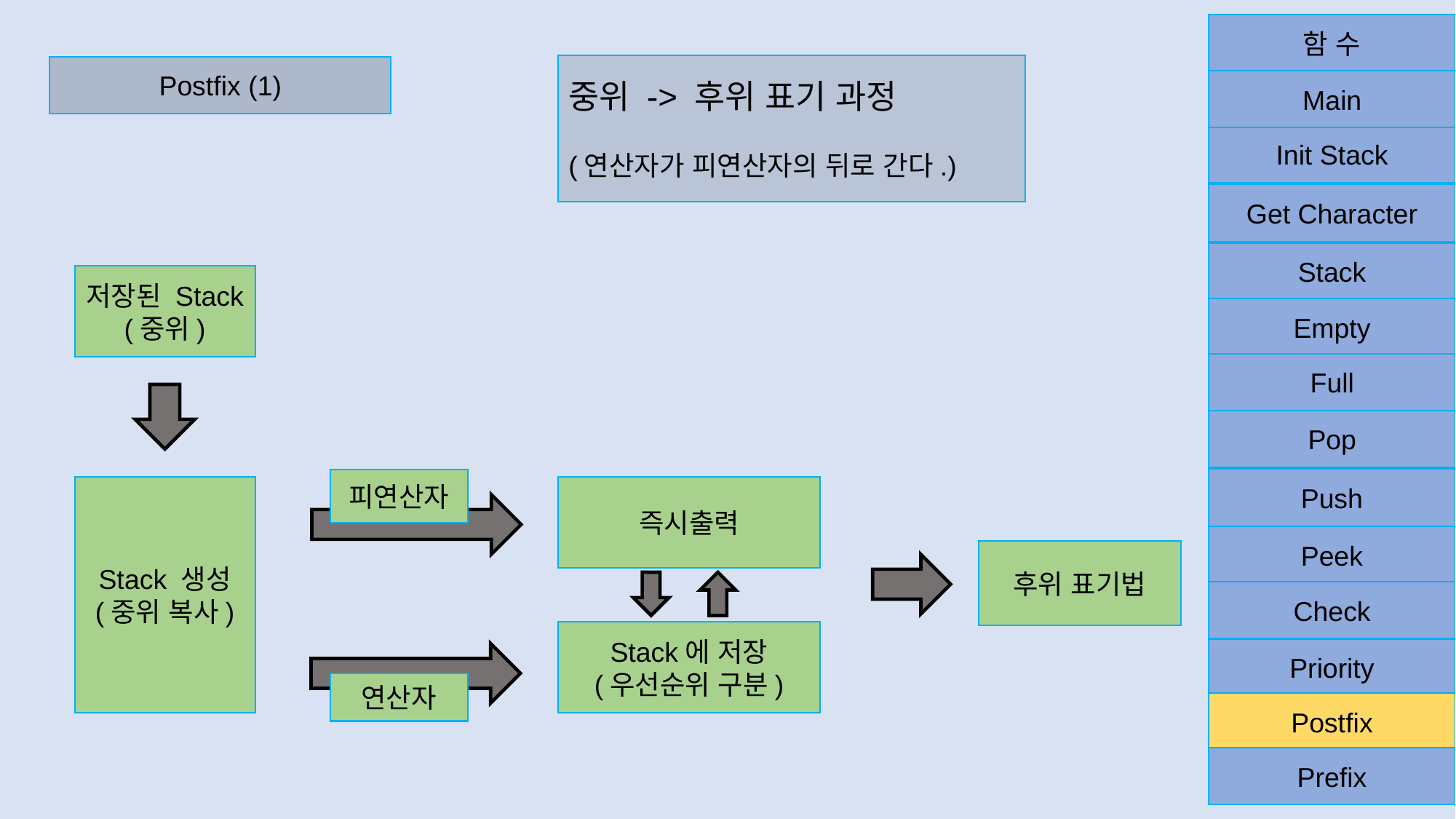

함 수
중위 -> 후위 표기 과정

(연산자가 피연산자의 뒤로 간다.)
Postfix (1)
Main
Init Stack
Get Character
Stack
저장된 Stack
(중위)
Empty
Full

Pop

Push
피연산자
Stack 생성
(중위 복사)
즉시출력
Peek
후위 표기법

Check
Stack에 저장
(우선순위 구분)
Priority
연산자
Postfix
Prefix